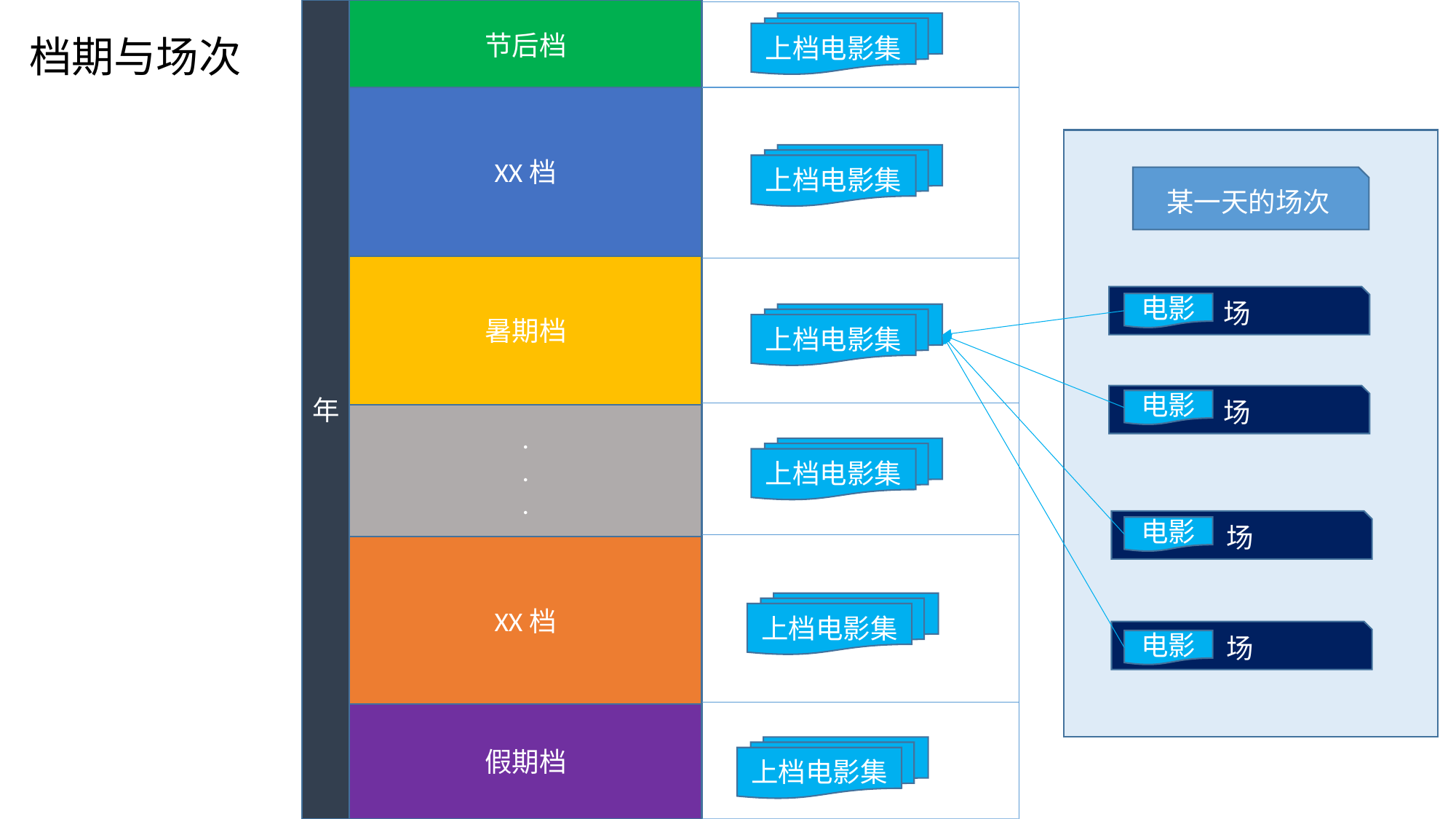

节后档
年
上档电影集
# 档期与场次
XX档

某一天的场次
上档电影集
暑期档
场
电影
上档电影集
场
电影
.
.
.
上档电影集
场
电影
XX档
上档电影集
场
电影
假期档
上档电影集